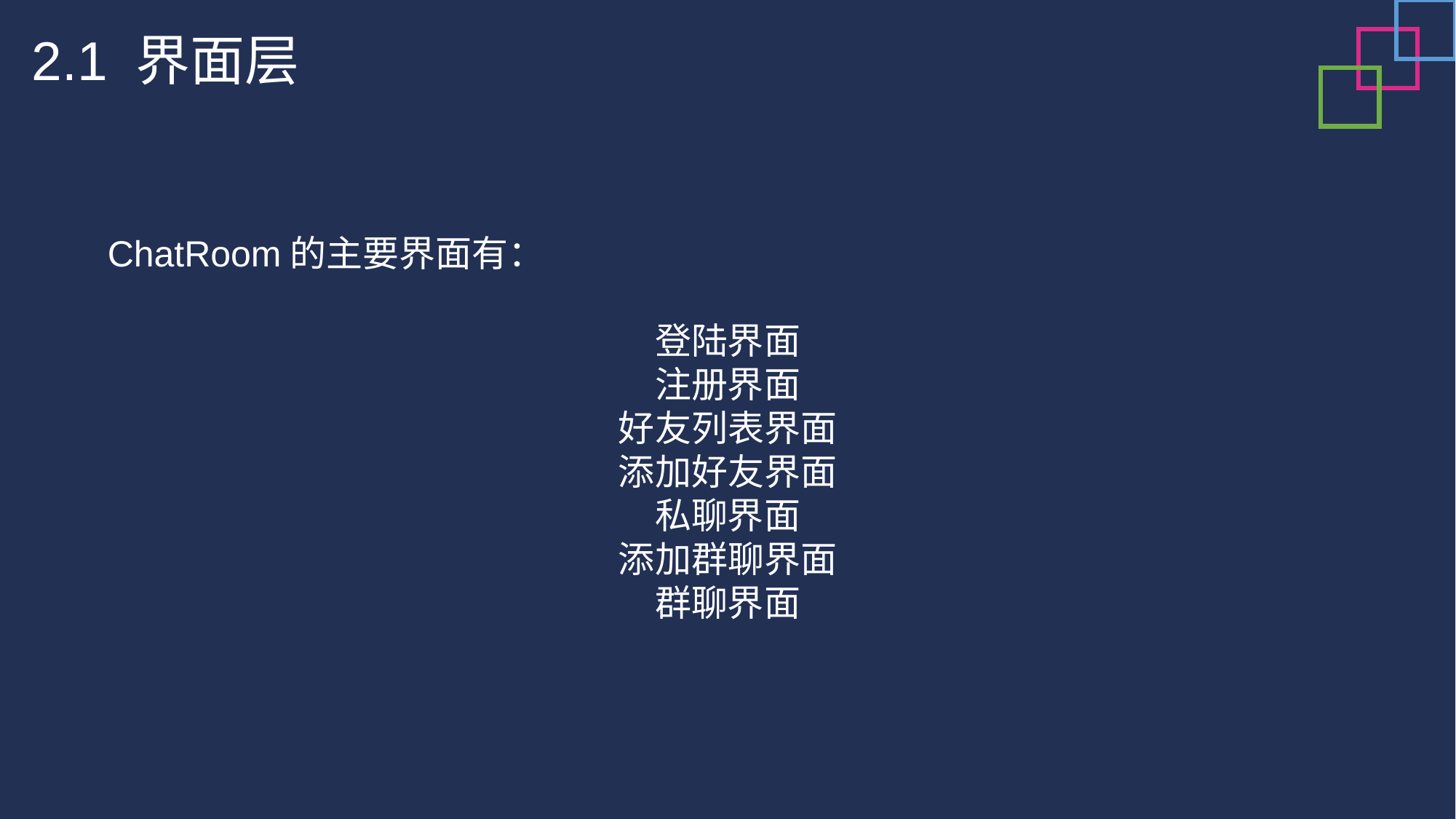

2.1 界面层

ChatRoom的主要界面有：

登陆界面
注册界面
好友列表界面
添加好友界面
私聊界面
添加群聊界面
群聊界面